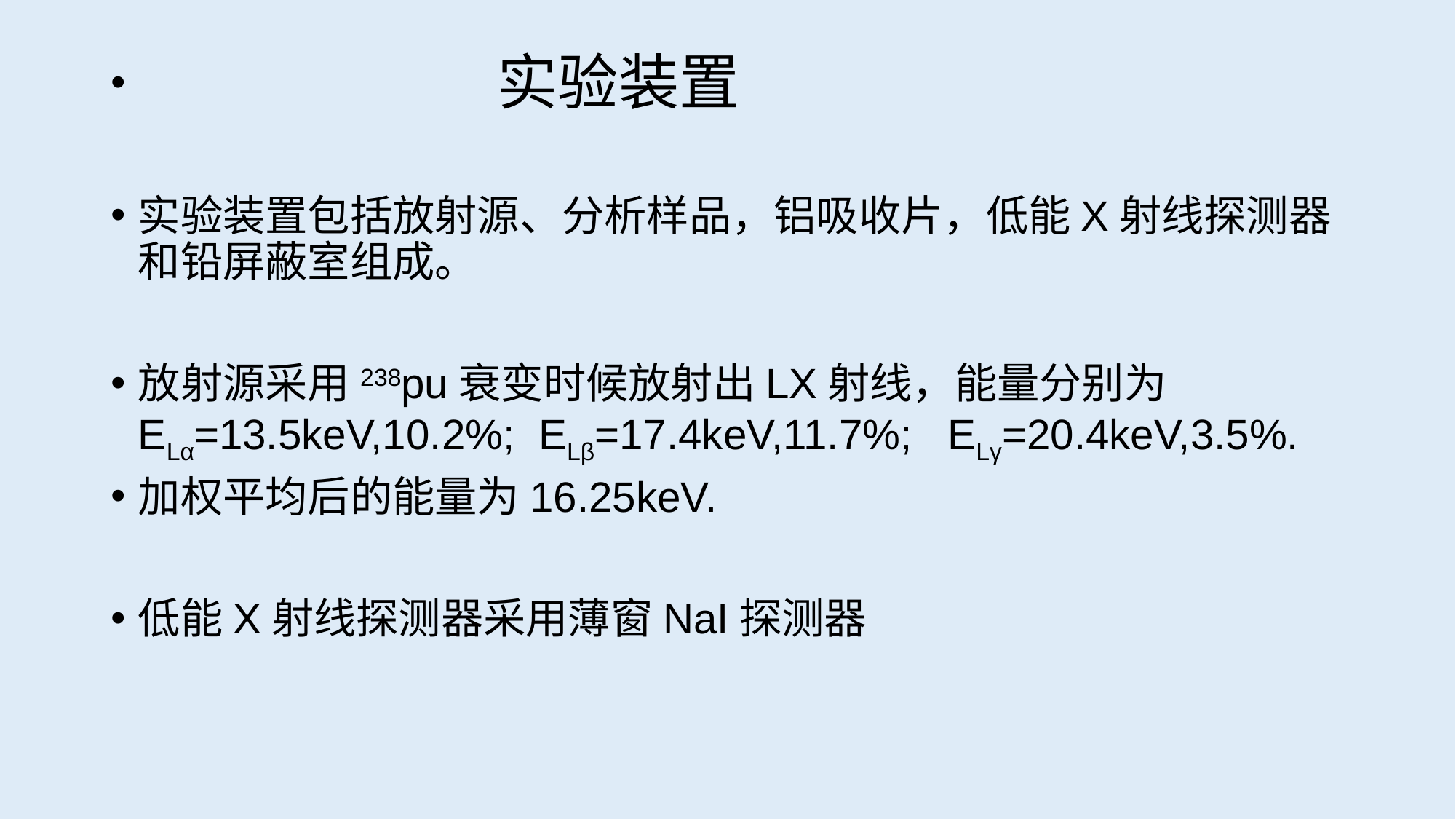

实验装置

实验装置包括放射源、分析样品，铝吸收片，低能X射线探测器和铅屏蔽室组成。

放射源采用238pu衰变时候放射出LX射线，能量分别为ELα=13.5keV,10.2%;  ELβ=17.4keV,11.7%;   ELγ=20.4keV,3.5%.
加权平均后的能量为16.25keV.

低能X射线探测器采用薄窗NaI探测器